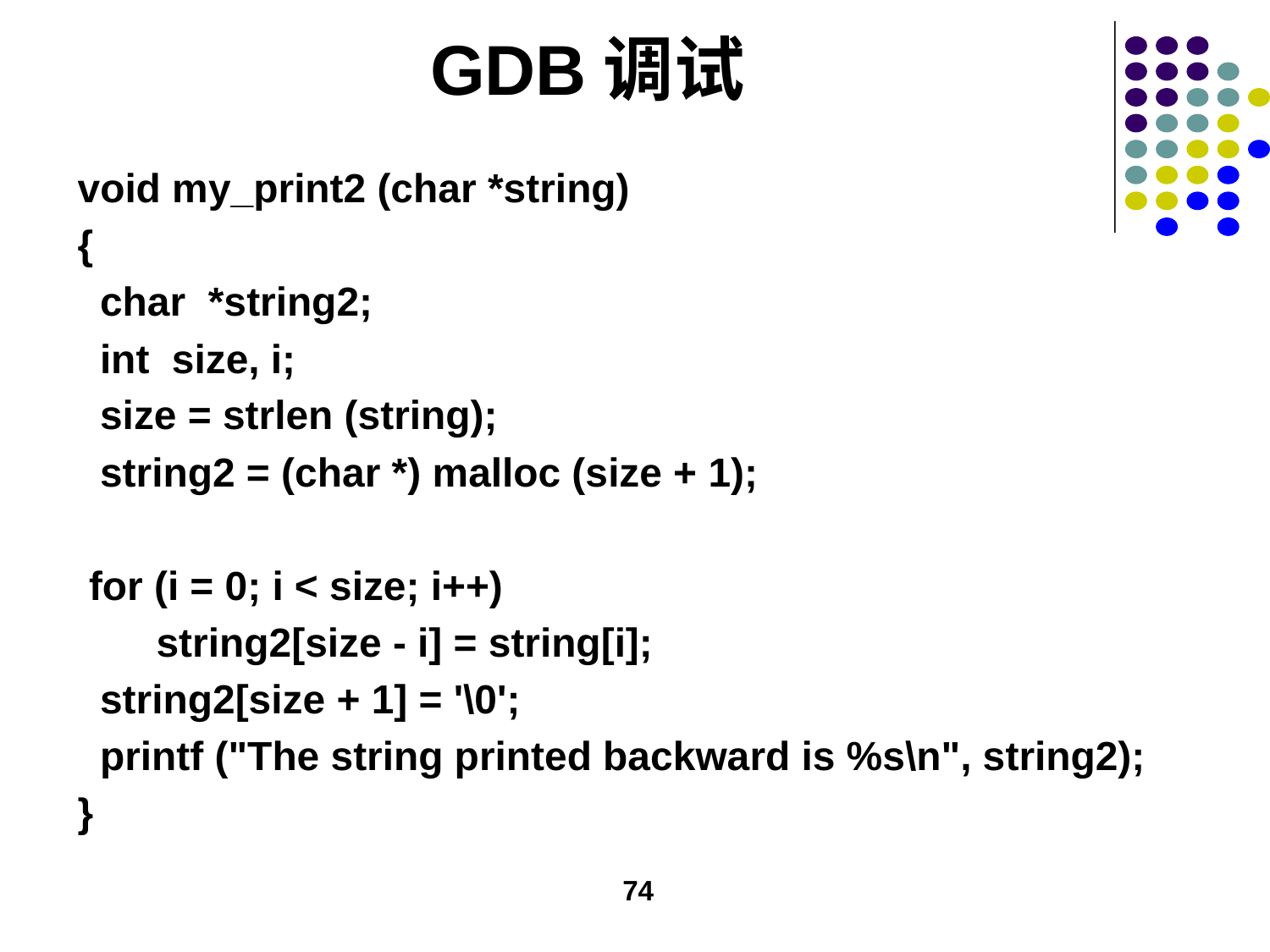

# GDB调试
void my_print2 (char *string)
{
  char  *string2;
  int  size, i;
  size = strlen (string);
  string2 = (char *) malloc (size + 1);

 for (i = 0; i < size; i++)
       string2[size - i] = string[i];
  string2[size + 1] = '\0';
  printf ("The string printed backward is %s\n", string2);
}

74